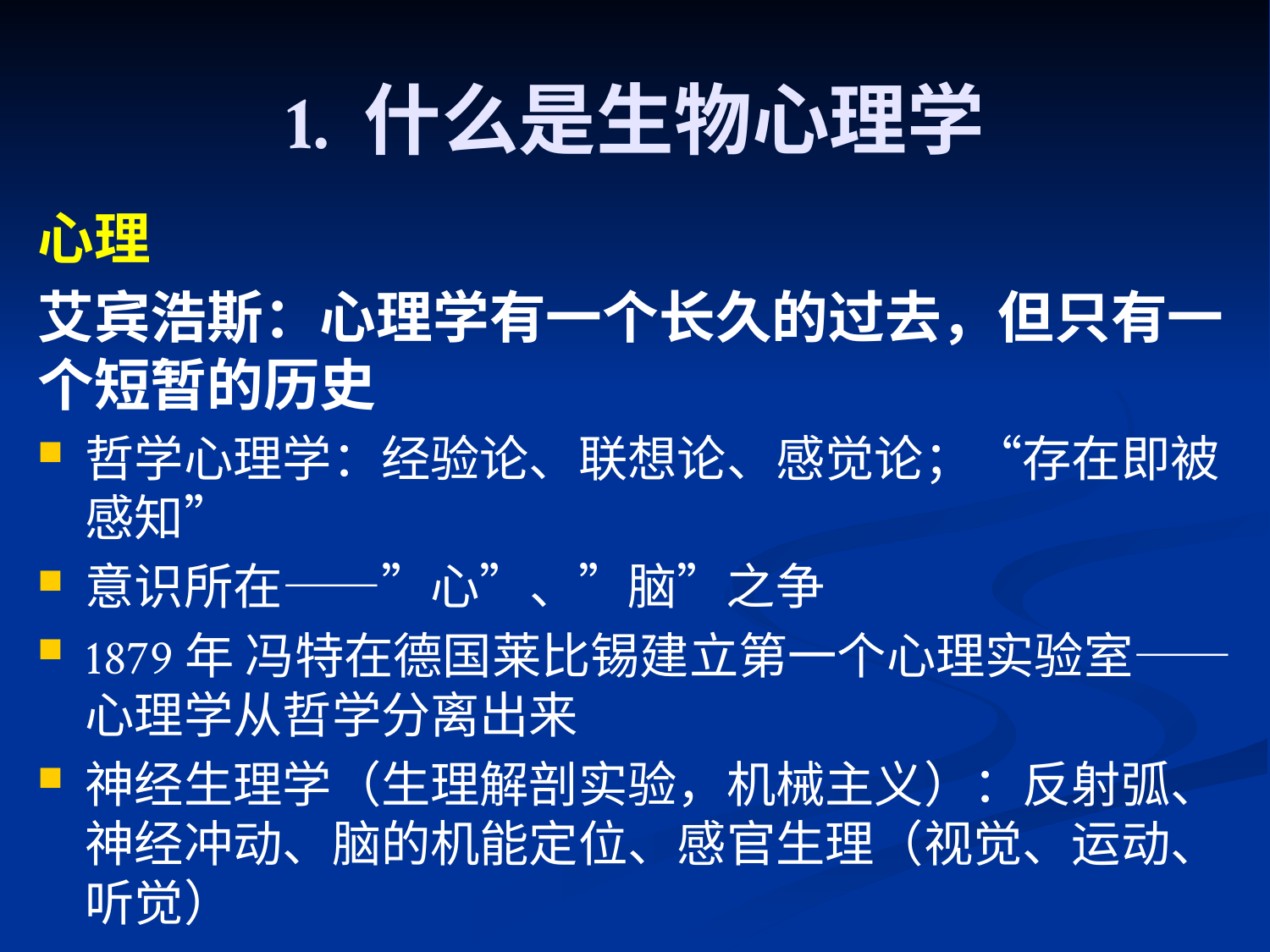

# 1. 什么是生物心理学
心理
艾宾浩斯：心理学有一个长久的过去，但只有一个短暂的历史
哲学心理学：经验论、联想论、感觉论；“存在即被感知”
意识所在——”心”、”脑”之争
1879年 冯特在德国莱比锡建立第一个心理实验室——心理学从哲学分离出来
神经生理学（生理解剖实验，机械主义）：反射弧、神经冲动、脑的机能定位、感官生理（视觉、运动、听觉）